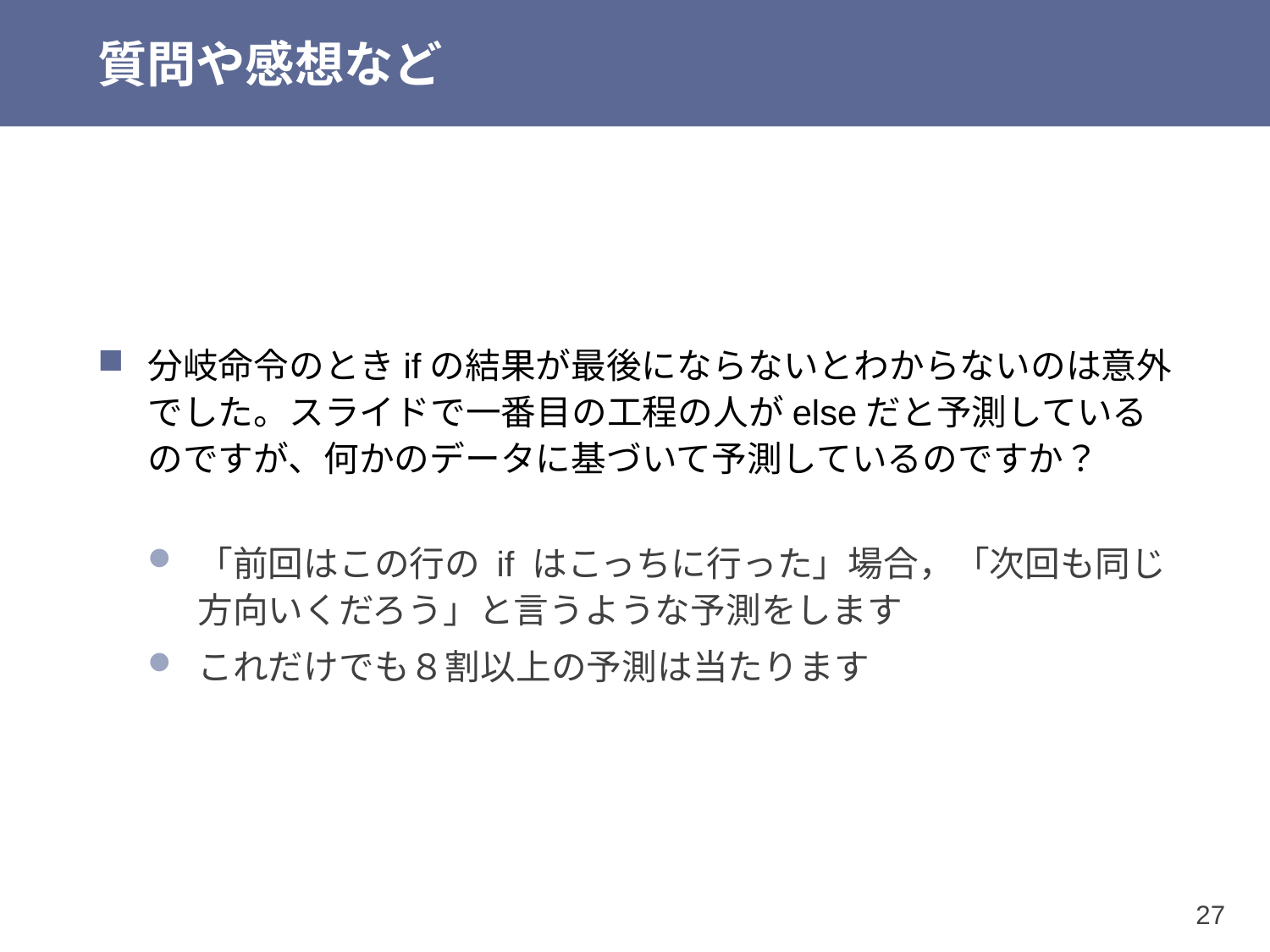

# 質問や感想など
分岐命令のときifの結果が最後にならないとわからないのは意外でした。スライドで一番目の工程の人がelseだと予測しているのですが、何かのデータに基づいて予測しているのですか？
「前回はこの行の if はこっちに行った」場合，「次回も同じ方向いくだろう」と言うような予測をします
これだけでも８割以上の予測は当たります